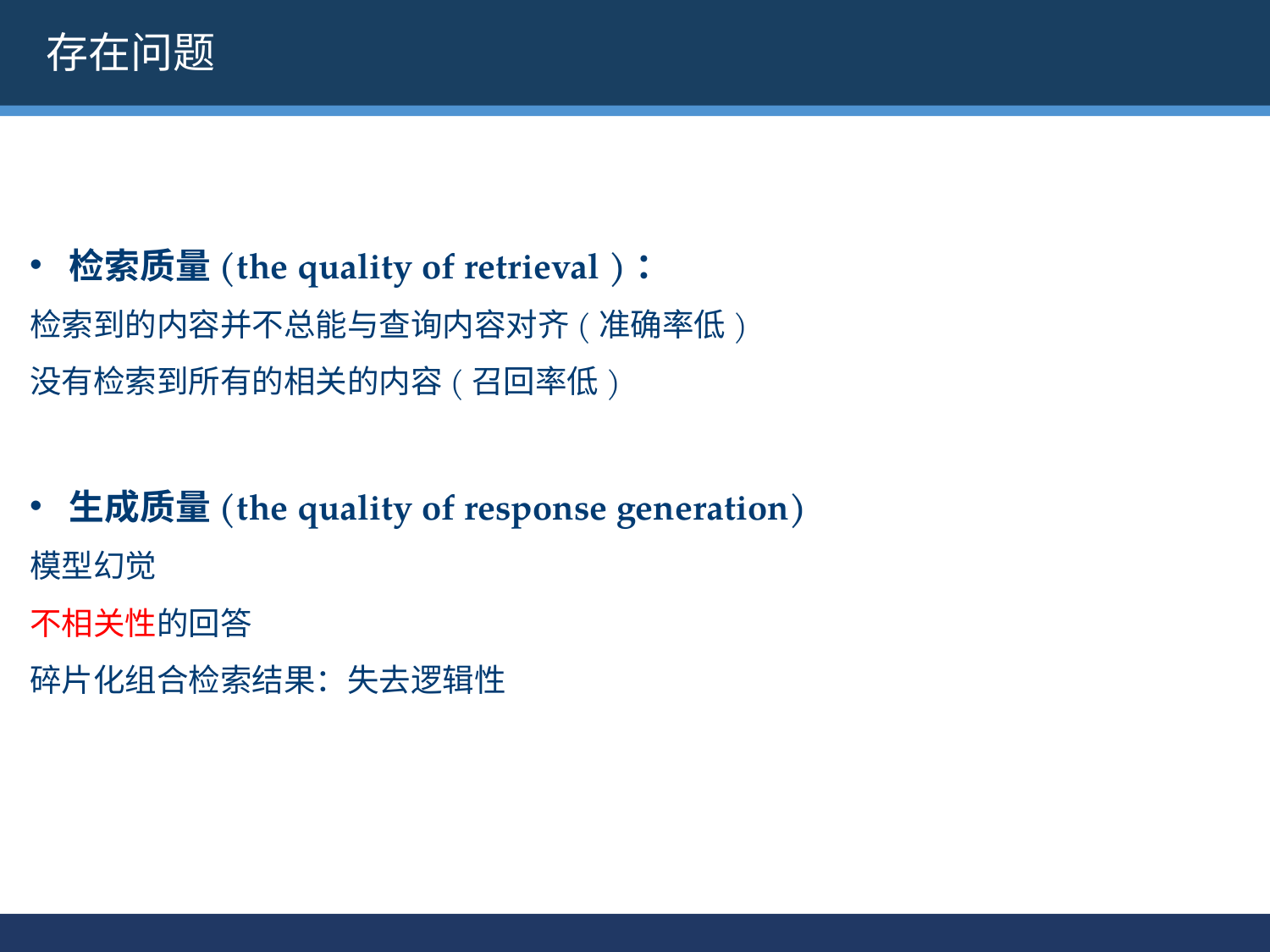

存在问题

检索质量(the quality of retrieval )：
检索到的内容并不总能与查询内容对齐(准确率低)
没有检索到所有的相关的内容(召回率低)

生成质量(the quality of response generation)
模型幻觉
不相关性的回答
碎片化组合检索结果：失去逻辑性
13